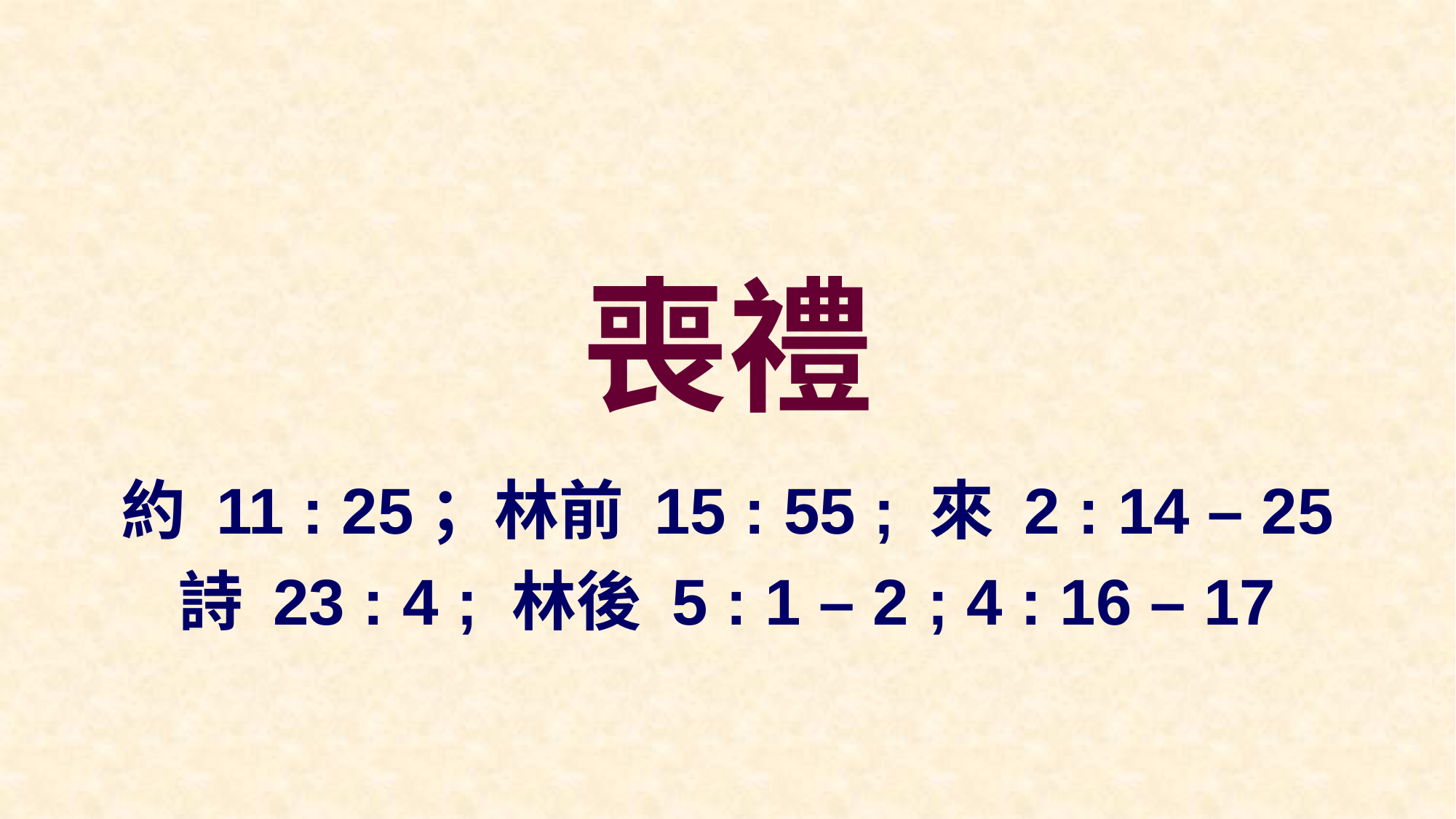

# 喪禮
約 11 : 25；林前 15 : 55 ; 來 2 : 14 – 25
詩 23 : 4 ; 林後 5 : 1 – 2 ; 4 : 16 – 17